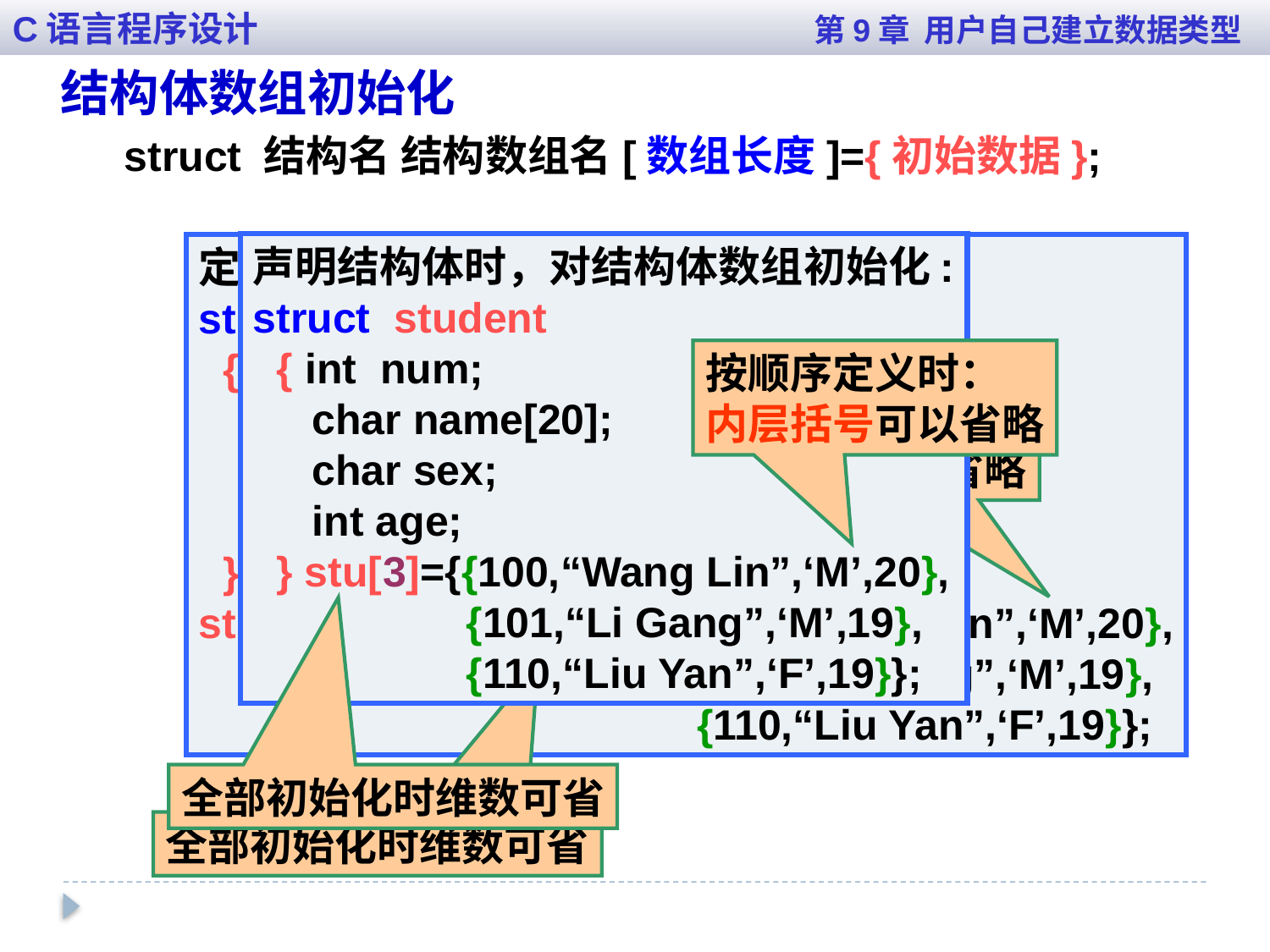

C语言程序设计                                                                     第9章  用户自己建立数据类型
结构体数组初始化
struct 结构名 结构数组名[数组长度]={初始数据};
声明结构体时，对结构体数组初始化:
struct  student
  { int  num;
     char name[20];
     char sex;
     int age;
  } stu[3]={{100,“Wang Lin”,‘M’,20},
                  {101,“Li Gang”,‘M’,19},
                  {110,“Liu Yan”,‘F’,19}};
按顺序定义时：
内层括号可以省略
全部初始化时维数可省
定义数组时初始化:
struct  student
  { int  num;
     char name[20];
     char sex;
     int age;
  };
struct  student   stu[3]={{100,“Wang Lin”,‘M’,20},
                                          {101,“Li Gang”,‘M’,19},
                                          {110,“Liu Yan”,‘F’,19}};
按顺序定义时：
内层括号可以省略
全部初始化时维数可省